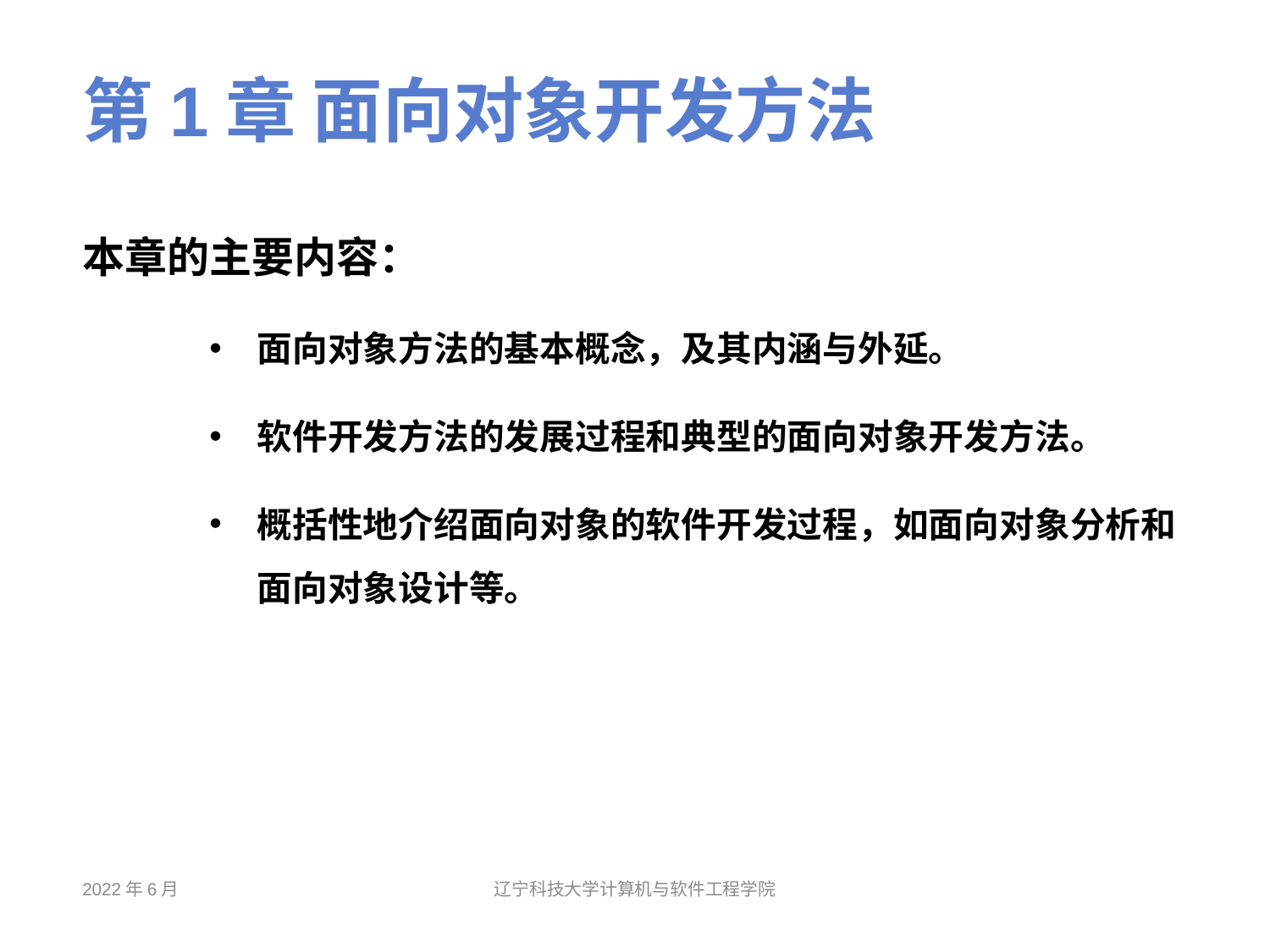

# 第1章 面向对象开发方法
本章的主要内容：
面向对象方法的基本概念，及其内涵与外延。
软件开发方法的发展过程和典型的面向对象开发方法。
概括性地介绍面向对象的软件开发过程，如面向对象分析和面向对象设计等。
2022年6月
辽宁科技大学计算机与软件工程学院
2